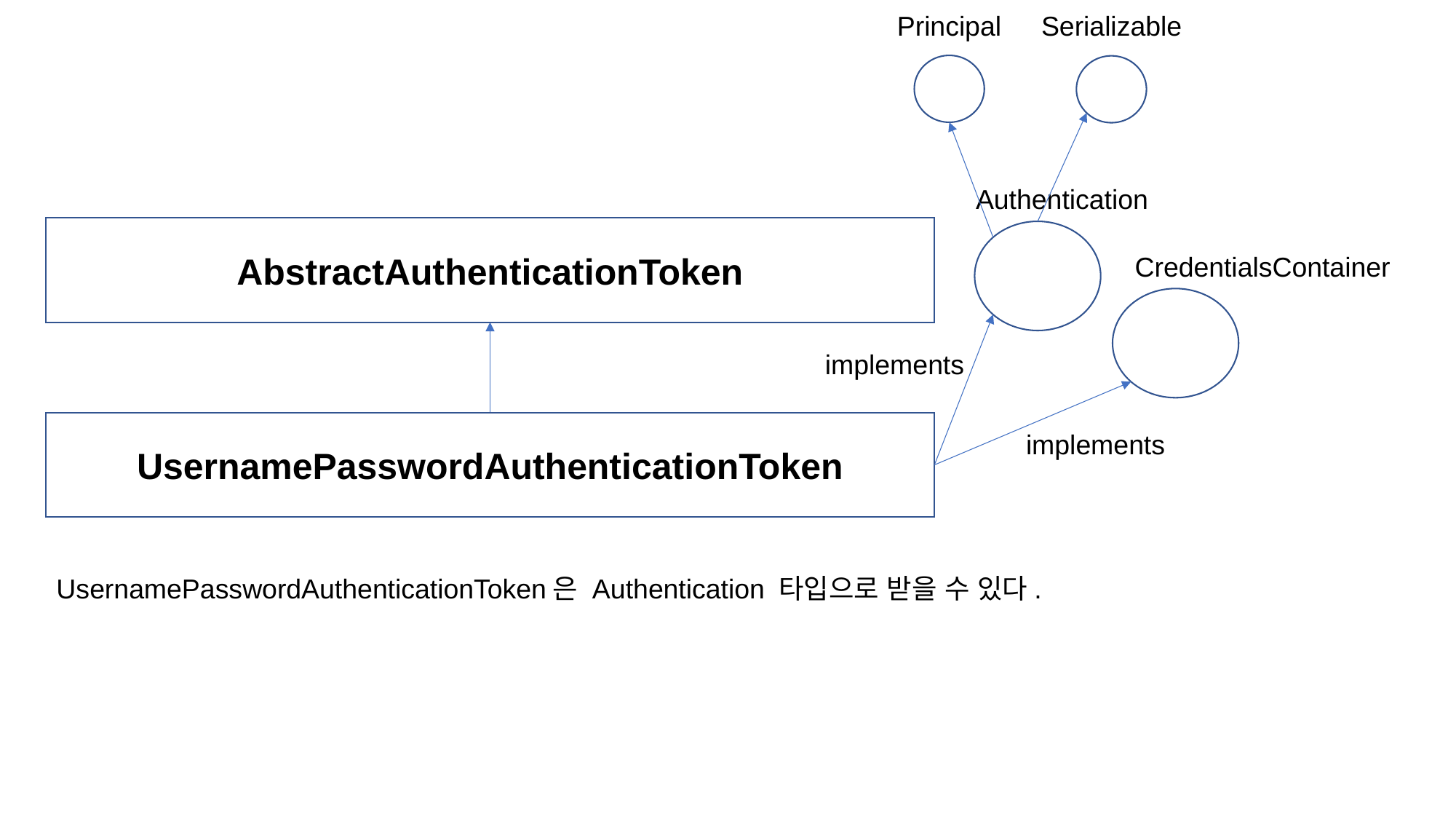

Principal
Serializable

Authentication
AbstractAuthenticationToken

CredentialsContainer

implements
UsernamePasswordAuthenticationToken
implements
UsernamePasswordAuthenticationToken은 Authentication 타입으로 받을 수 있다.